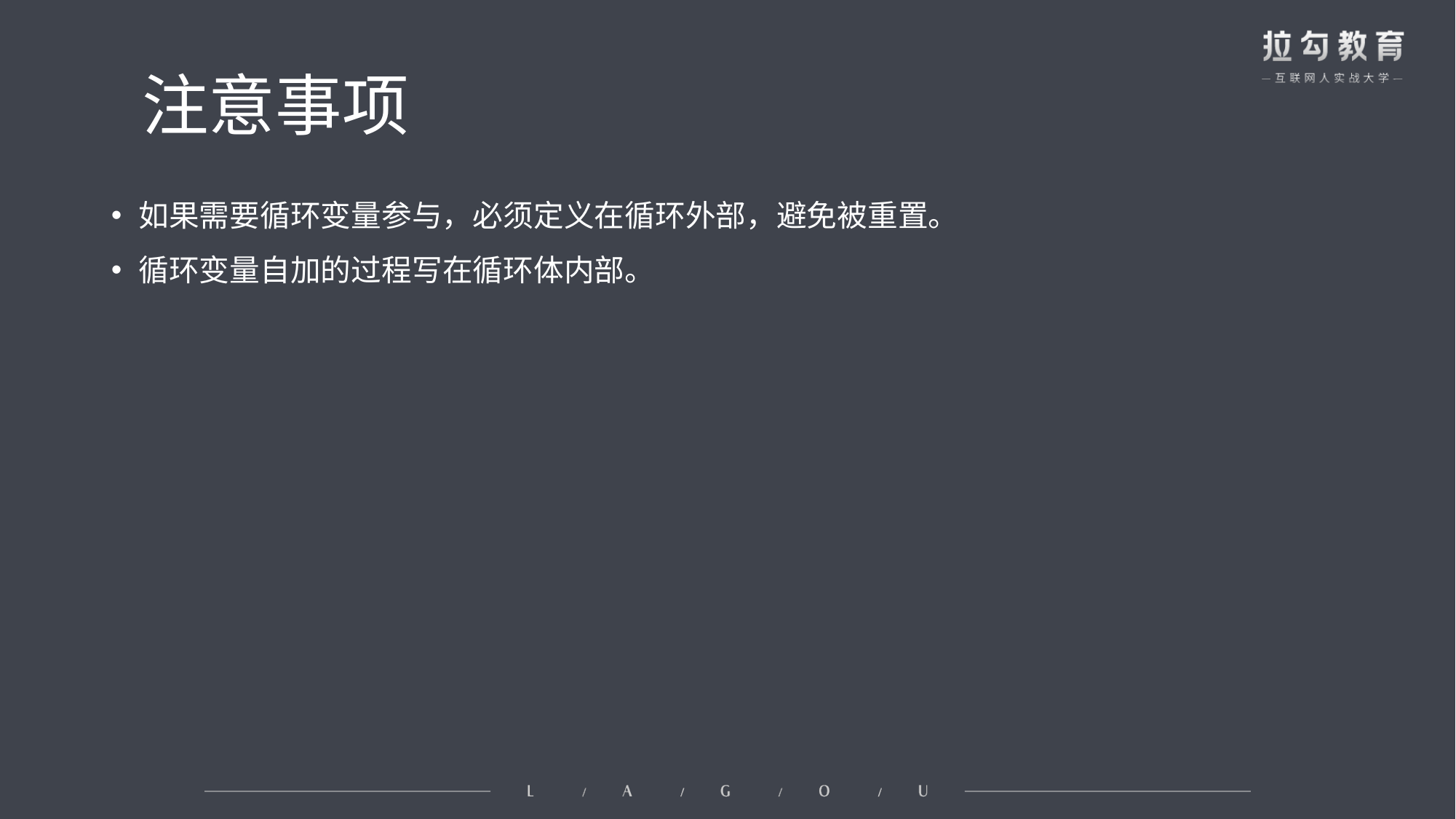

# 注意事项
如果需要循环变量参与，必须定义在循环外部，避免被重置。
循环变量自加的过程写在循环体内部。